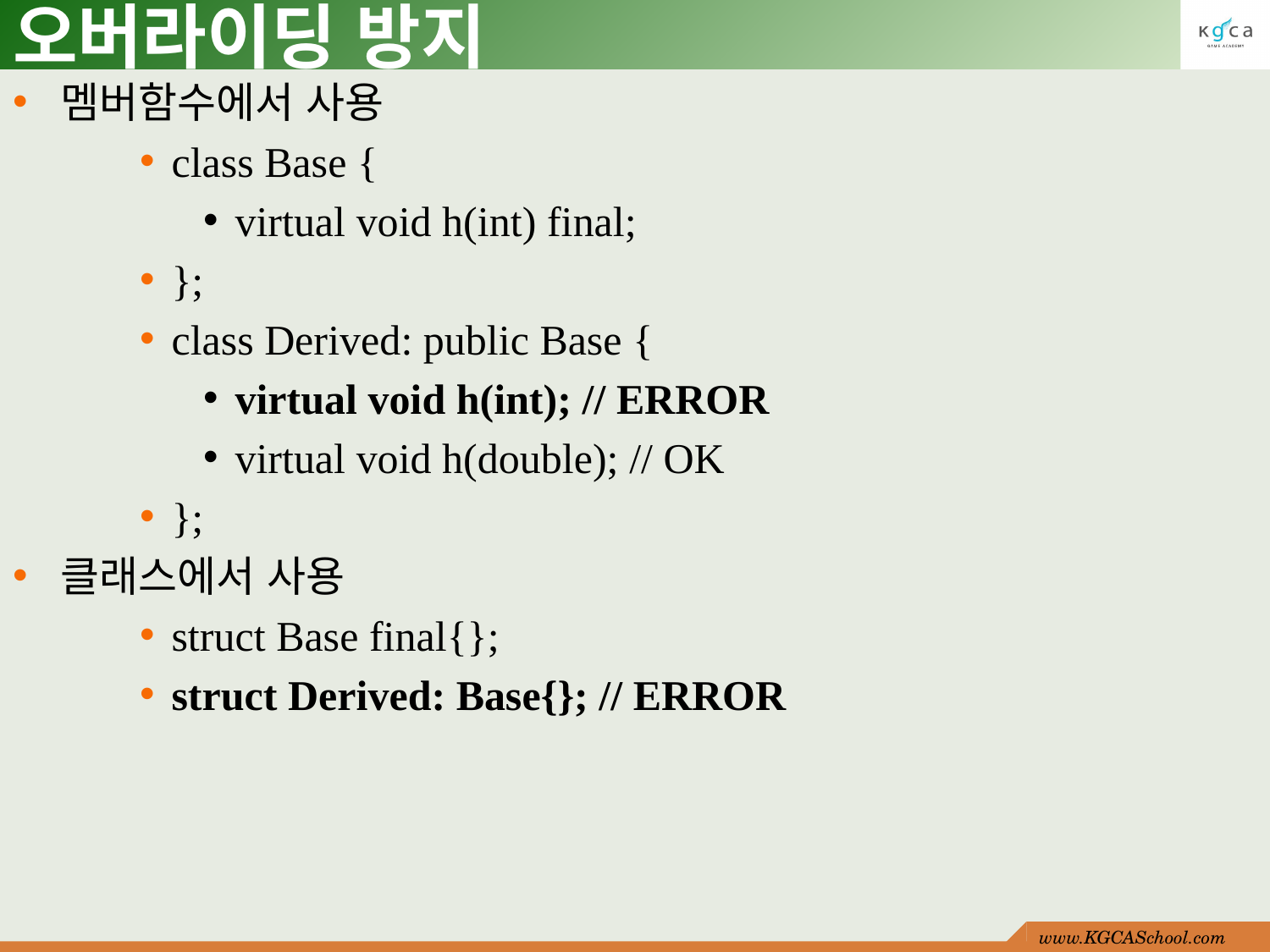

# 오버라이딩 방지
멤버함수에서 사용
class Base {
virtual void h(int) final;
};
class Derived: public Base {
virtual void h(int); // ERROR
virtual void h(double); // OK
};
클래스에서 사용
struct Base final{};
struct Derived: Base{}; // ERROR